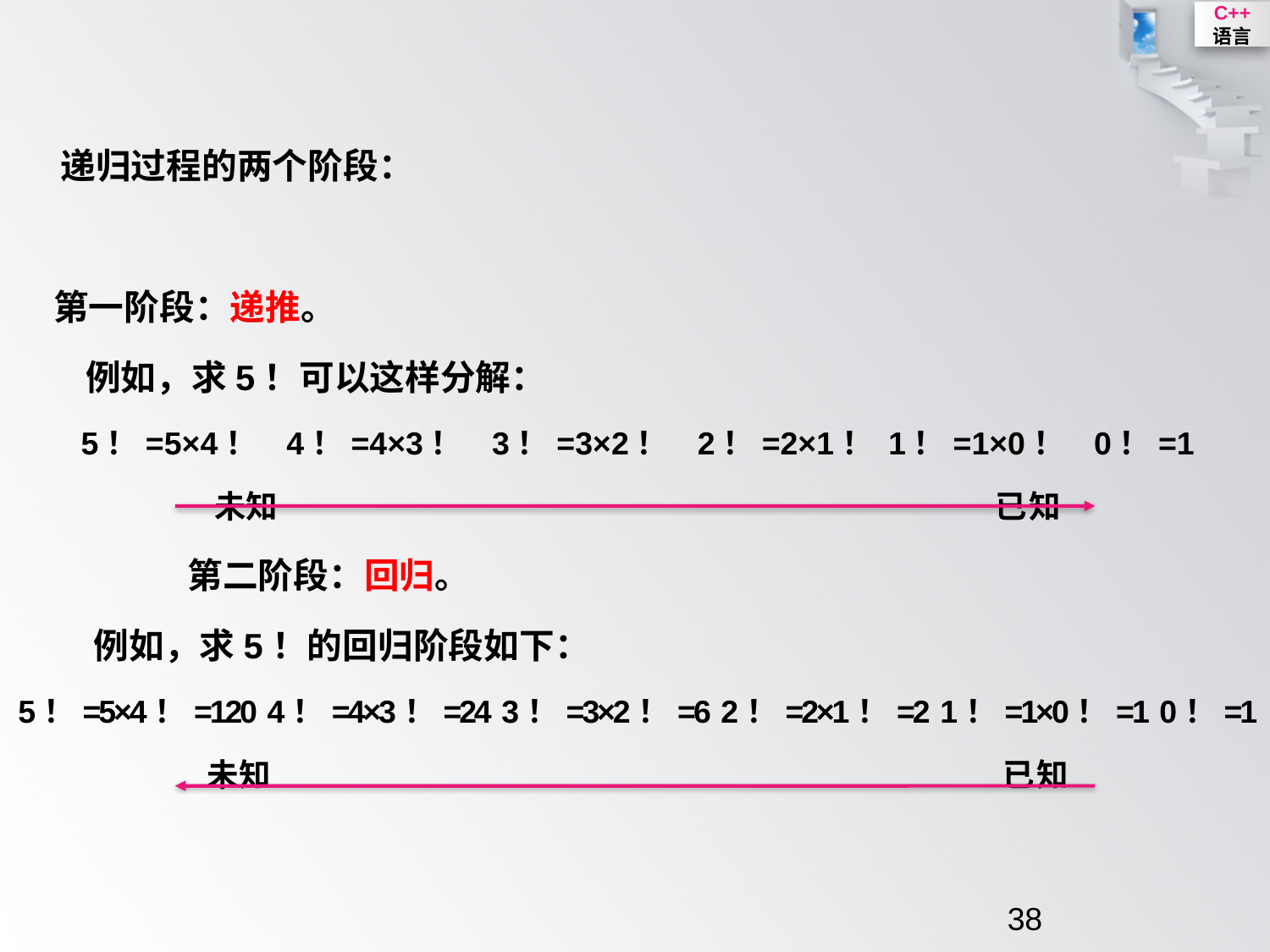

递归过程的两个阶段：

    第一阶段：递推。
        例如，求5！可以这样分解：
5！=5×4！   4！=4×3！   3！=3×2！   2！=2×1！ 1！=1×0！   0！=1
未知                                                                                                    已知
		第二阶段：回归。
         例如，求5！的回归阶段如下：
5！=5×4！=120  4！=4×3！=24  3！=3×2！=6  2！=2×1！=2  1！=1×0！=1  0！=1
未知                                                                                                      已知

38